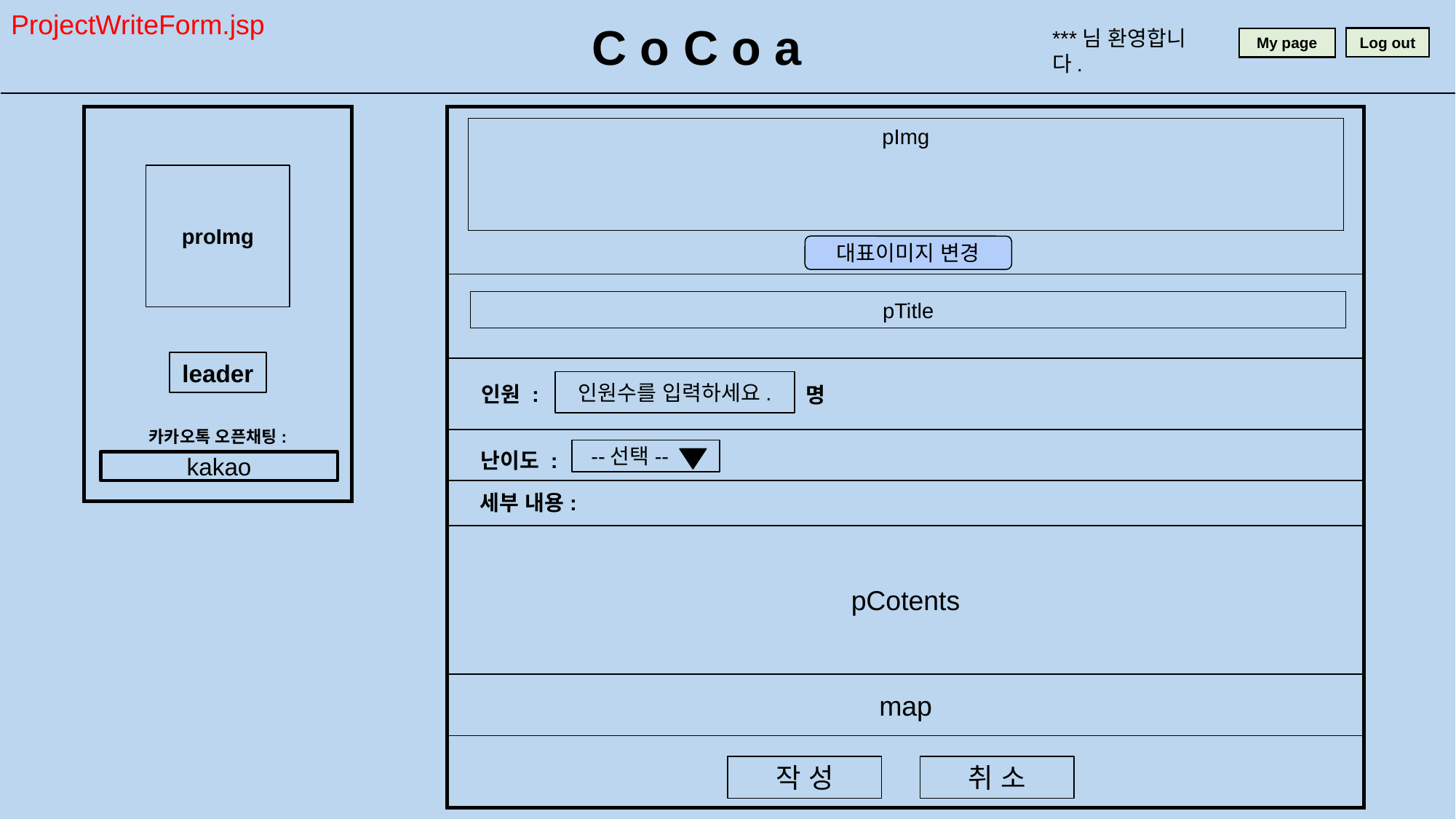

ProjectWriteForm.jsp
C o C o a
***님 환영합니다.
Log out
My page

pImg

proImg
대표이미지 변경

pTitle
leader

인원수를 입력하세요.
인원 :
명
카카오톡 오픈채팅:

--선택--
난이도 :

kakao
세부 내용:
pCotents
map
작 성
취 소